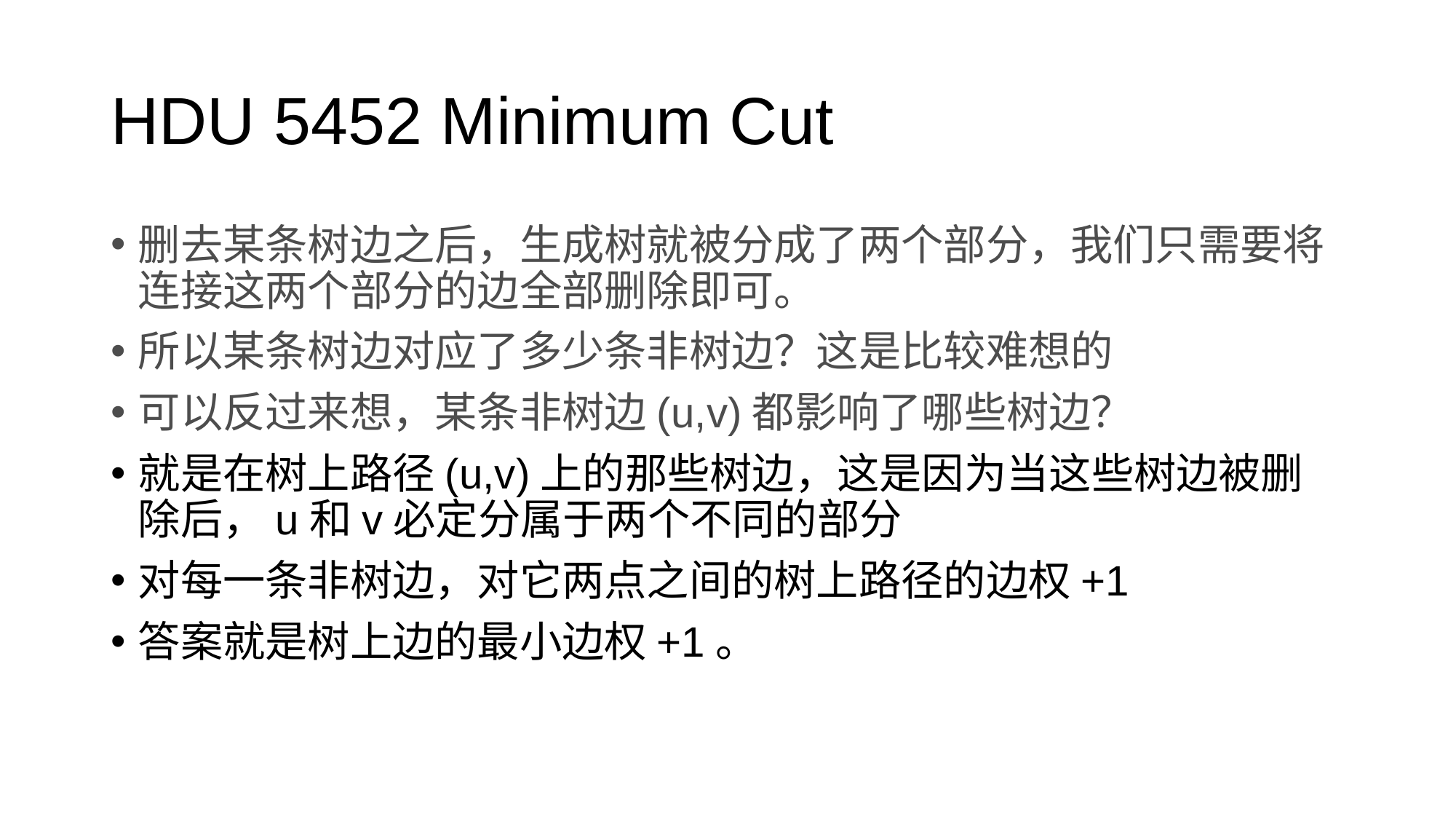

# HDU 5452 Minimum Cut
删去某条树边之后，生成树就被分成了两个部分，我们只需要将连接这两个部分的边全部删除即可。
所以某条树边对应了多少条非树边？这是比较难想的
可以反过来想，某条非树边(u,v)都影响了哪些树边？
就是在树上路径(u,v)上的那些树边，这是因为当这些树边被删除后，u和v必定分属于两个不同的部分
对每一条非树边，对它两点之间的树上路径的边权+1
答案就是树上边的最小边权+1。